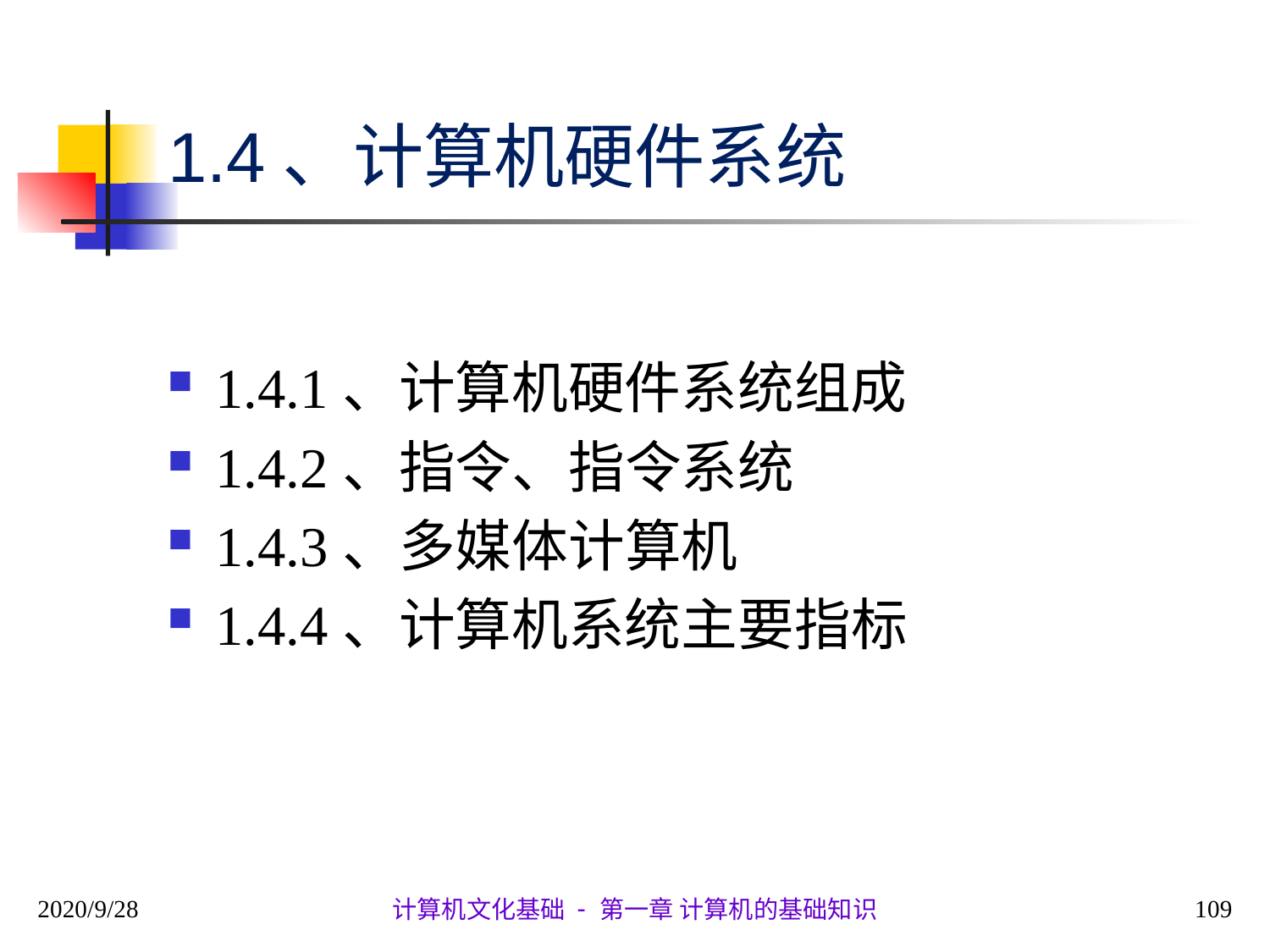

# 1.4、计算机硬件系统
1.4.1、计算机硬件系统组成
1.4.2、指令、指令系统
1.4.3、多媒体计算机
1.4.4、计算机系统主要指标

2020/9/28
109
计算机文化基础 - 第一章 计算机的基础知识